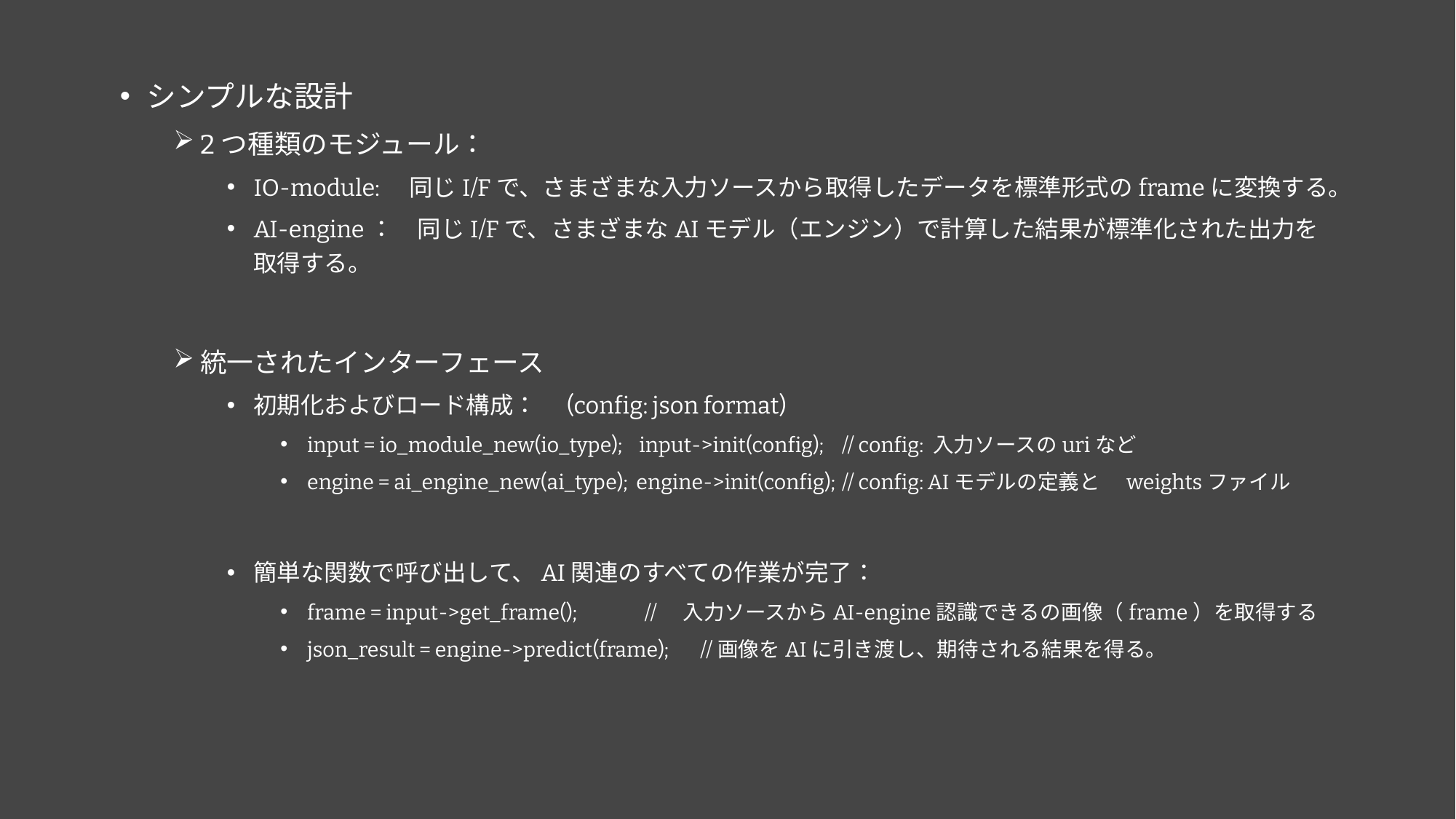

シンプルな設計
2つ種類のモジュール：
IO-module:　同じI/Fで、さまざまな入力ソースから取得したデータを標準形式のframeに変換する。
AI-engine：　同じI/Fで、さまざまなAIモデル（エンジン）で計算した結果が標準化された出力を取得する。

統一されたインターフェース
初期化およびロード構成：　(config: json format)
input = io_module_new(io_type);    input->init(config);  	// config: 入力ソースのuriなど
engine = ai_engine_new(ai_type);  engine->init(config); 	// config: AIモデルの定義と　weightsファイル

簡単な関数で呼び出して、AI関連のすべての作業が完了：
frame = input->get_frame();    	    //　入力ソースからAI-engine認識できるの画像（frame）を取得する
json_result = engine->predict(frame);　//画像をAIに引き渡し、期待される結果を得る。